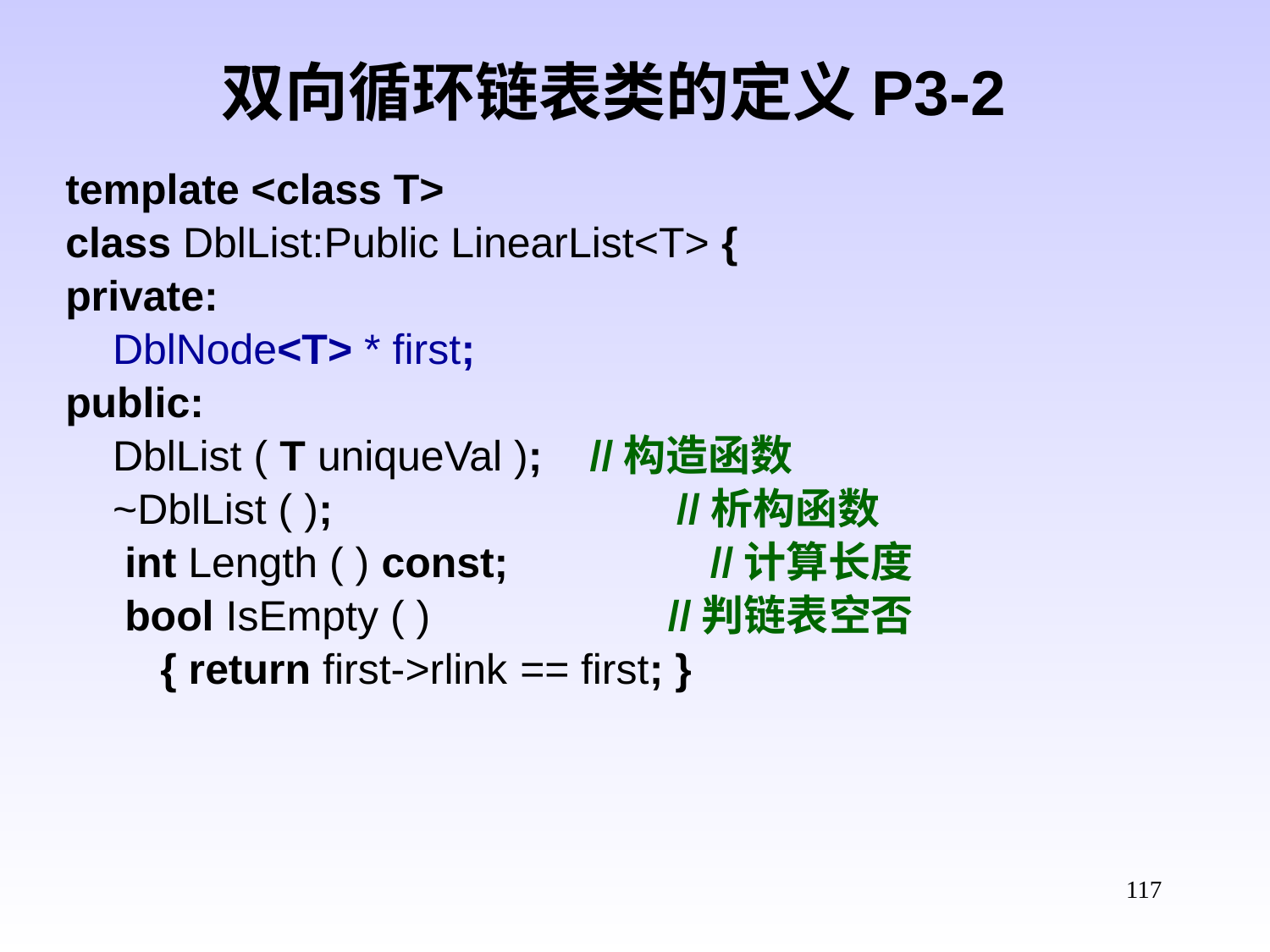

双向循环链表类的定义P3-2

template <class T>
class DblList:Public LinearList<T> {
private:
    DblNode<T> * first;
public:
    DblList ( T uniqueVal );    //构造函数
    ~DblList ( );                             //析构函数
     int Length ( ) const;                 //计算长度
     bool IsEmpty ( )                    //判链表空否
        { return first->rlink == first; }
117